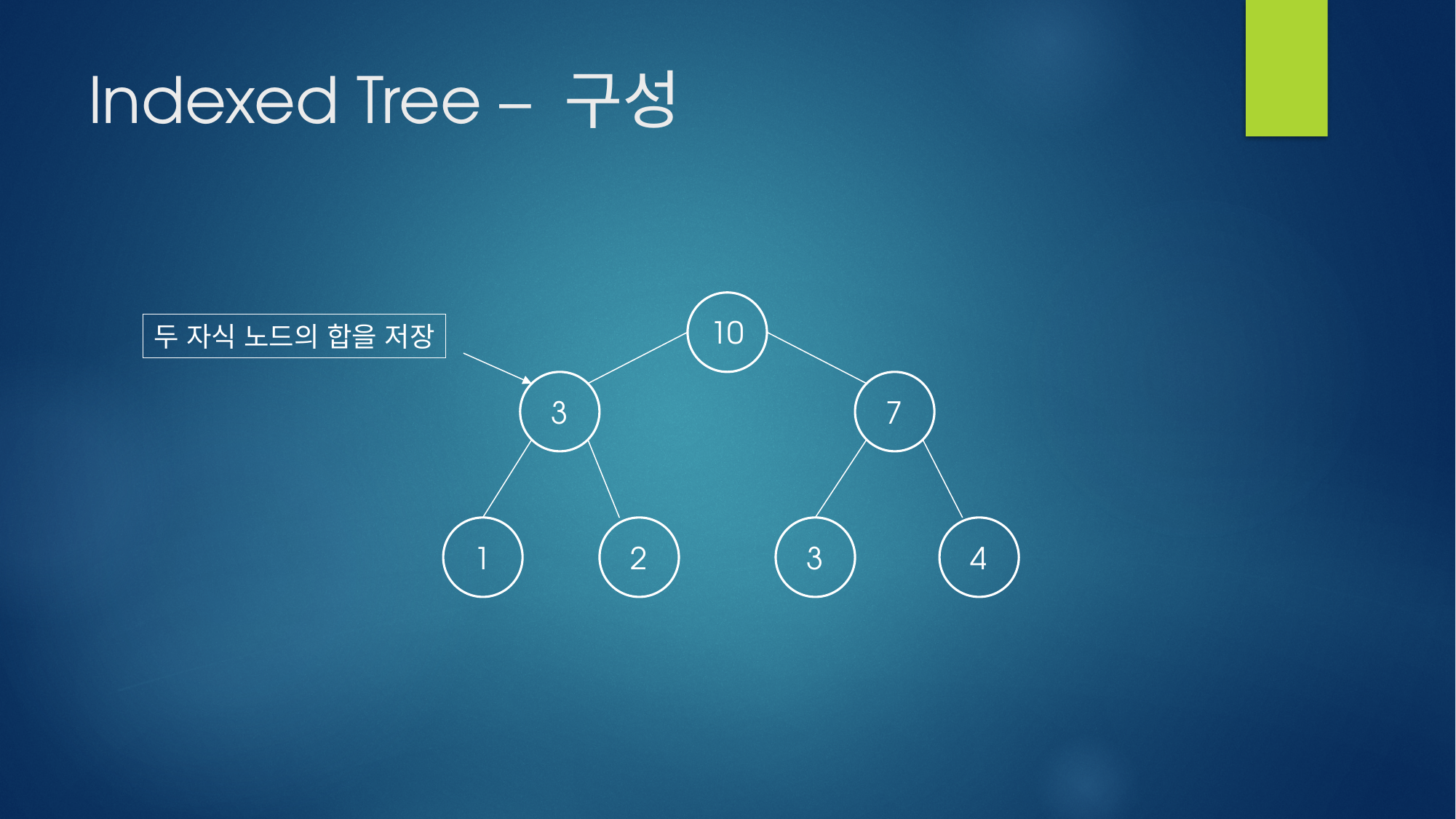

# Indexed Tree – 구성
10
두 자식 노드의 합을 저장
3
7
4
1
2
3